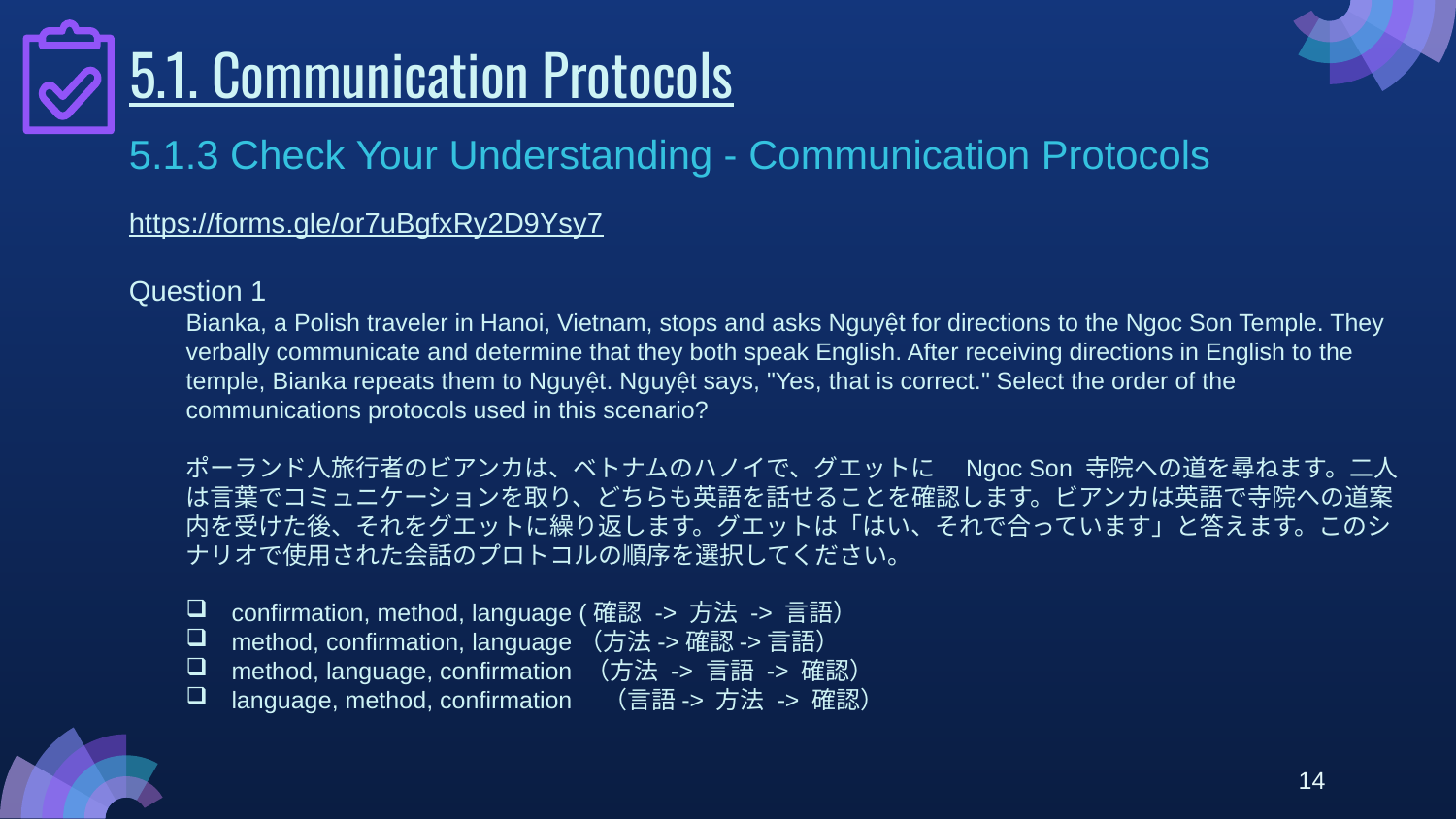

# 5.1. Communication Protocols
5.1.3 Check Your Understanding - Communication Protocols
https://forms.gle/or7uBgfxRy2D9Ysy7

Question 1
Bianka, a Polish traveler in Hanoi, Vietnam, stops and asks Nguyệt for directions to the Ngoc Son Temple. They verbally communicate and determine that they both speak English. After receiving directions in English to the temple, Bianka repeats them to Nguyệt. Nguyệt says, "Yes, that is correct." Select the order of the communications protocols used in this scenario?

ポーランド人旅行者のビアンカは、ベトナムのハノイで、グエットに　Ngoc Son 寺院への道を尋ねます。二人は言葉でコミュニケーションを取り、どちらも英語を話せることを確認します。ビアンカは英語で寺院への道案内を受けた後、それをグエットに繰り返します。グエットは「はい、それで合っています」と答えます。このシナリオで使用された会話のプロトコルの順序を選択してください。

confirmation, method, language (確認 -> 方法 -> 言語）
method, confirmation, language（方法->確認->言語）
method, language, confirmation （方法 -> 言語 -> 確認）
language, method, confirmation　（言語-> 方法 -> 確認）

14